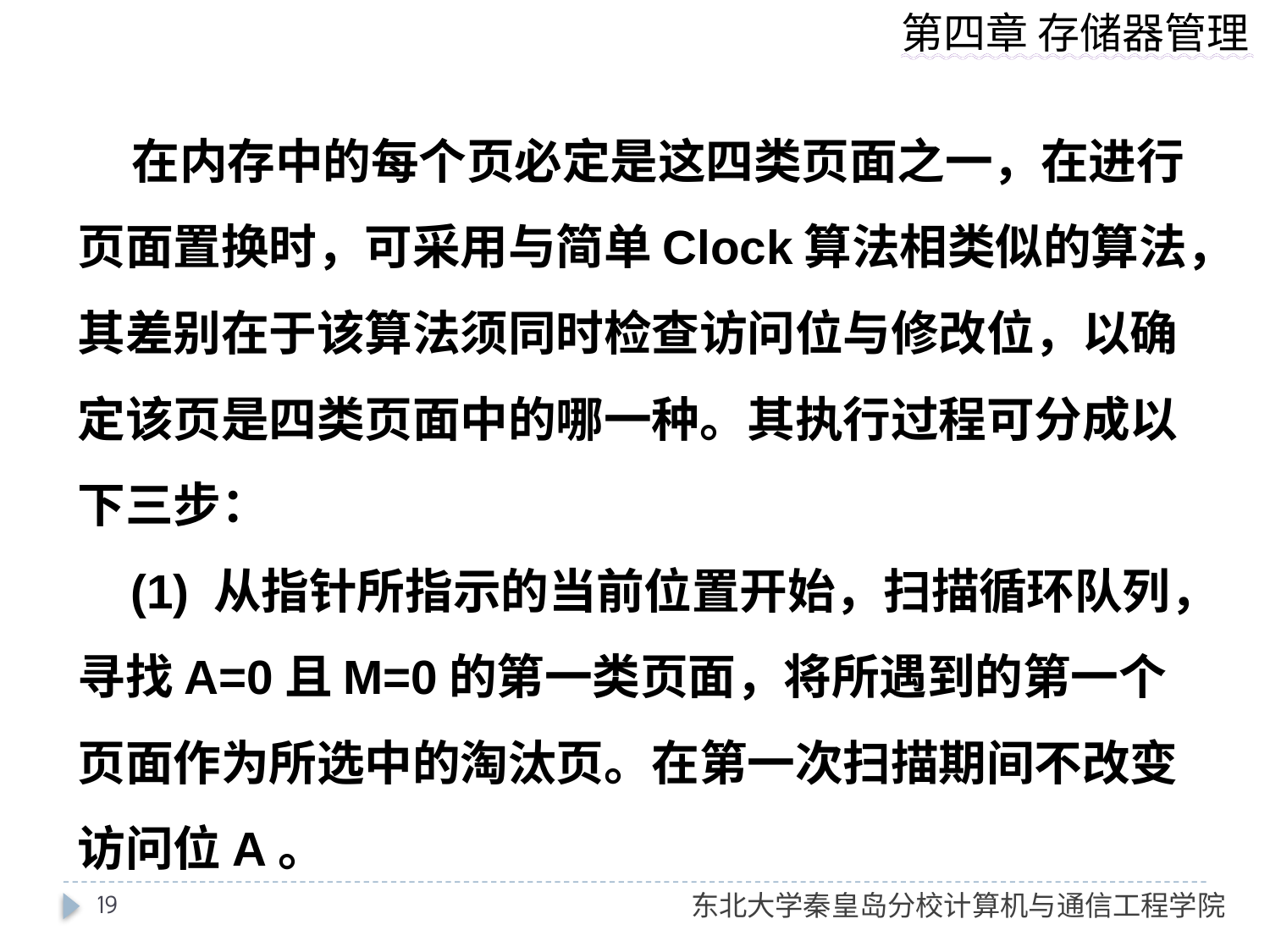

在内存中的每个页必定是这四类页面之一，在进行页面置换时，可采用与简单Clock算法相类似的算法，其差别在于该算法须同时检查访问位与修改位，以确定该页是四类页面中的哪一种。其执行过程可分成以下三步：
    (1) 从指针所指示的当前位置开始，扫描循环队列，寻找A=0且M=0的第一类页面，将所遇到的第一个页面作为所选中的淘汰页。在第一次扫描期间不改变访问位A。

19